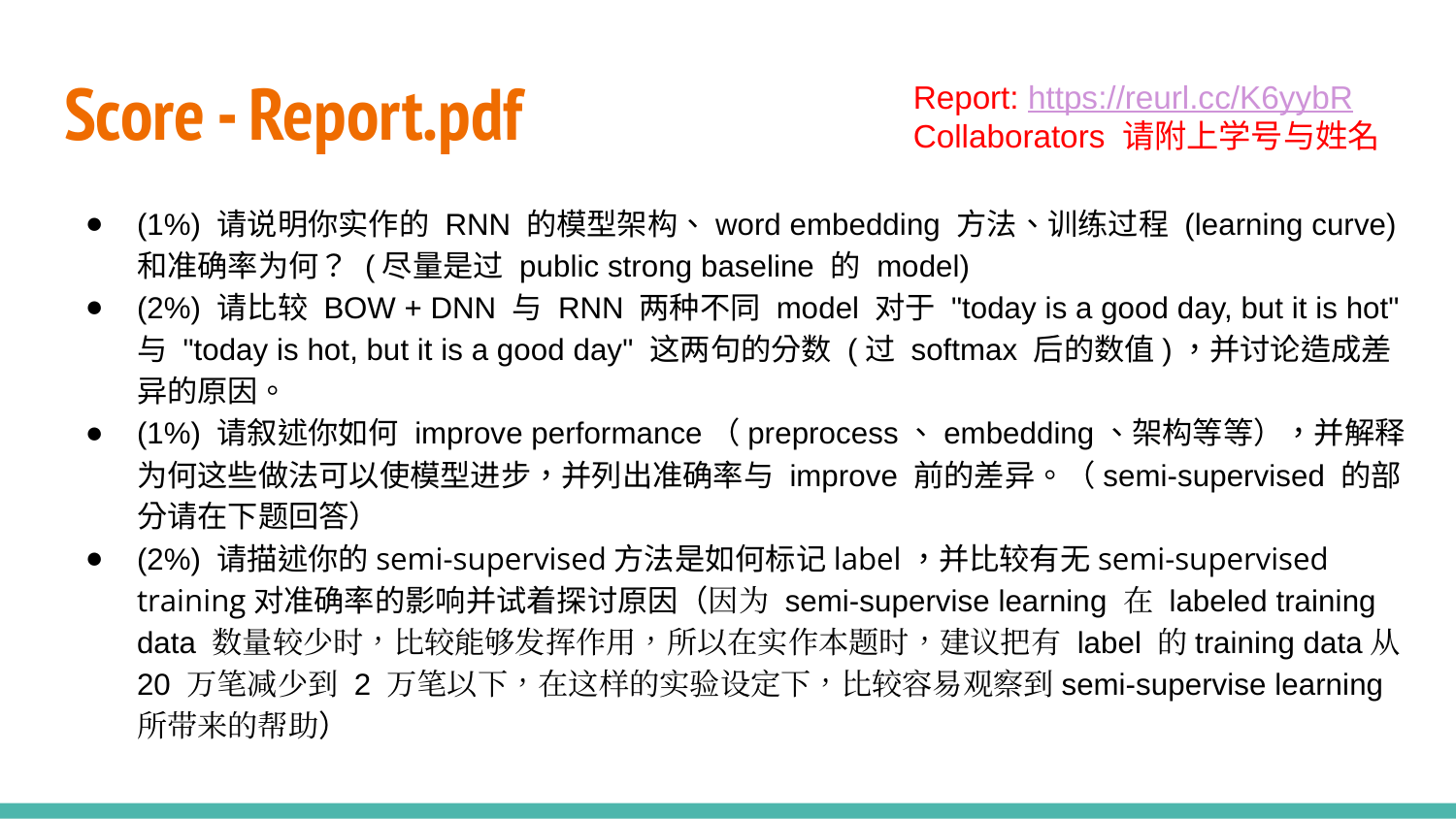

Report: https://reurl.cc/K6yybR
Collaborators 请附上学号与姓名

# Score - Report.pdf
(1%) 请说明你实作的 RNN 的模型架构、word embedding 方法、训练过程 (learning curve) 和准确率为何？ (尽量是过 public strong baseline 的 model)
(2%) 请比较 BOW + DNN 与 RNN 两种不同 model 对于 "today is a good day, but it is hot" 与 "today is hot, but it is a good day" 这两句的分数 (过 softmax 后的数值)，并讨论造成差异的原因。
(1%) 请叙述你如何 improve performance（preprocess、embedding、架构等等），并解释为何这些做法可以使模型进步，并列出准确率与 improve 前的差异。（semi-supervised 的部分请在下题回答）
(2%) 请描述你的semi-supervised方法是如何标记label，并比较有无semi-supervised training对准确率的影响并试着探讨原因（因为 semi-supervise learning 在 labeled training data 数量较少时，比较能够发挥作用，所以在实作本题时，建议把有 label 的training data从 20 万笔减少到 2 万笔以下，在这样的实验设定下，比较容易观察到semi-supervise learning所带来的帮助）